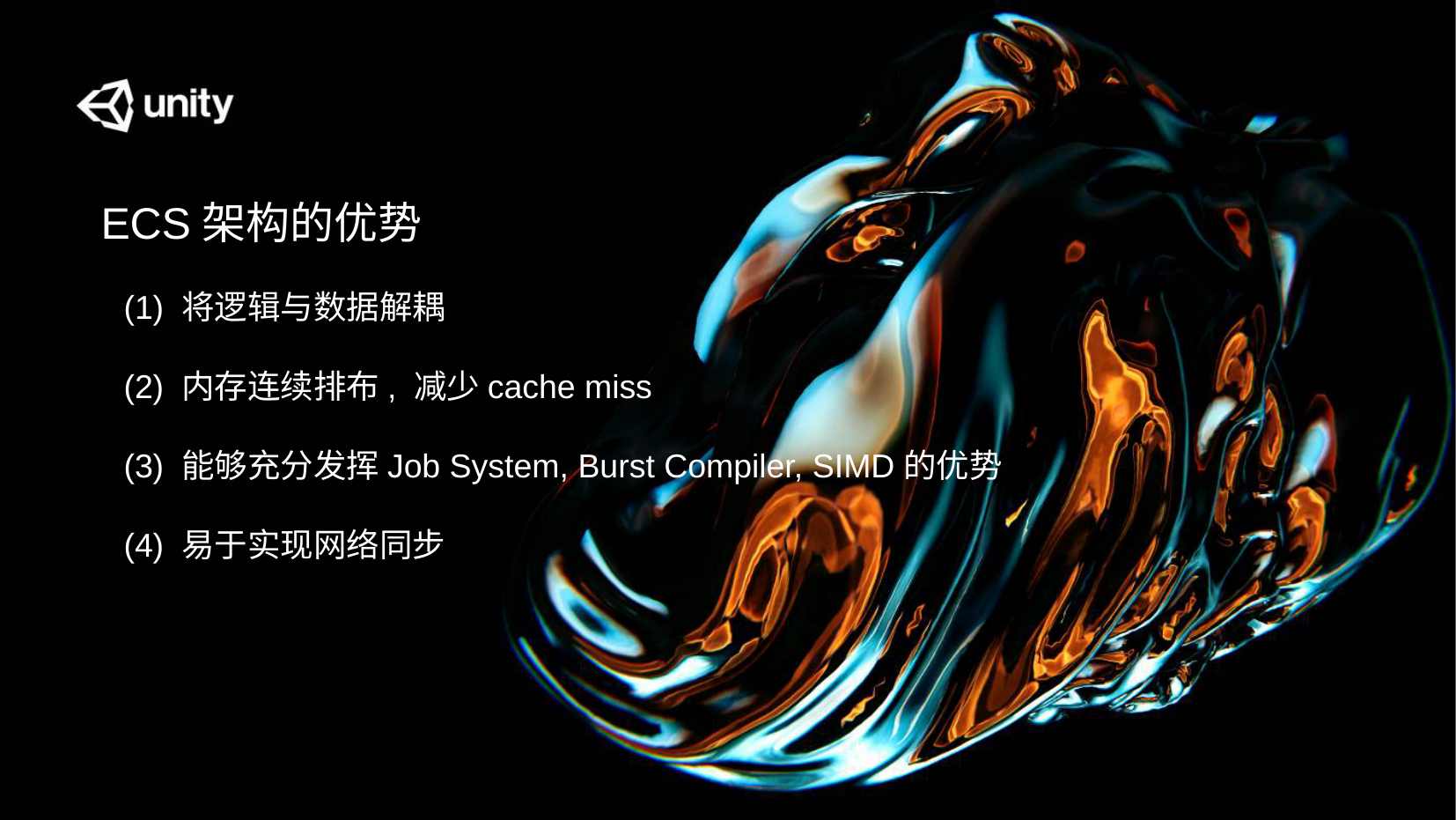

ECS架构的优势
(1) 将逻辑与数据解耦

(2) 内存连续排布, 减少cache miss

(3) 能够充分发挥Job System, Burst Compiler, SIMD的优势

(4) 易于实现网络同步